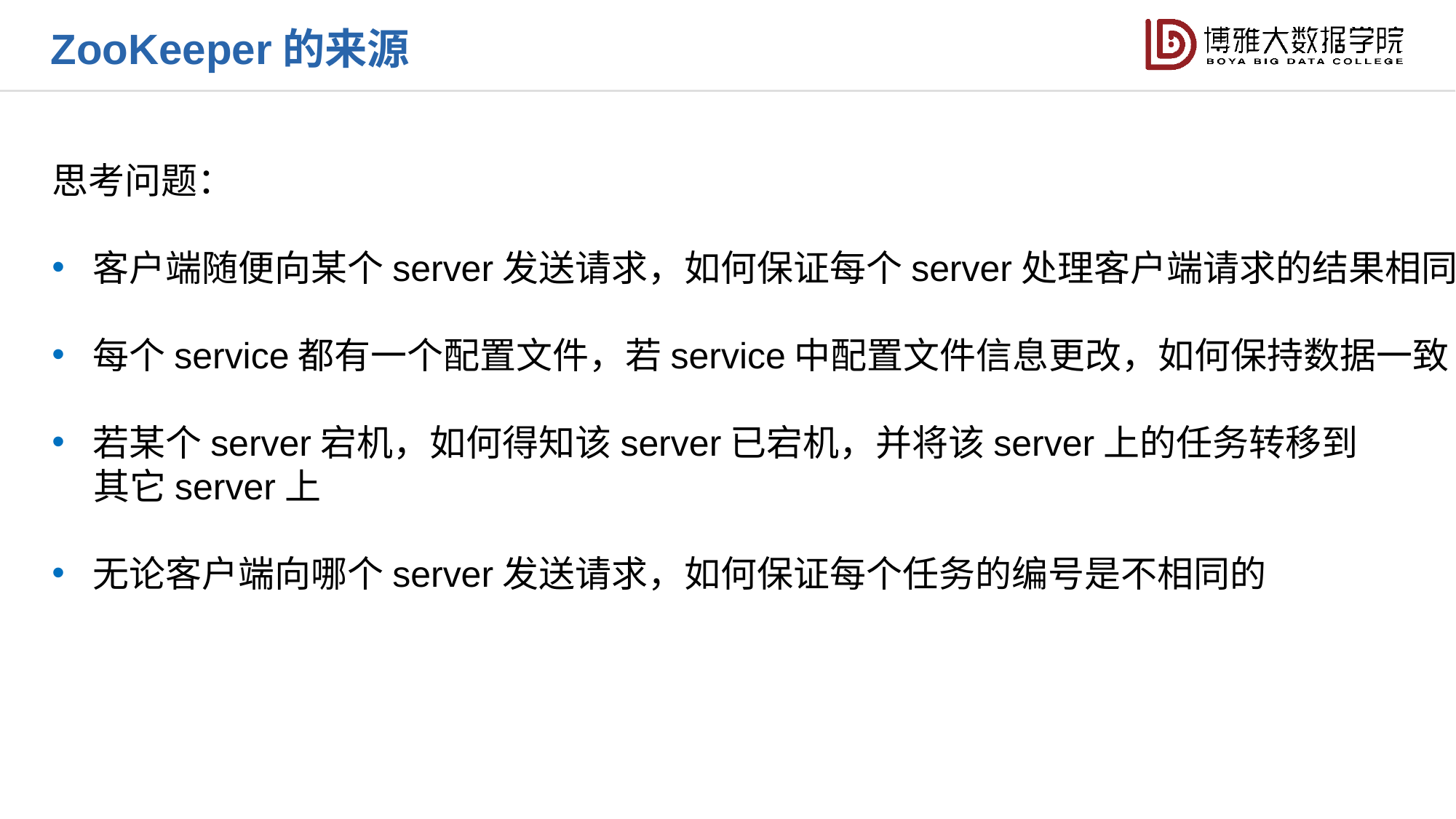

ZooKeeper的来源

思考问题：

客户端随便向某个server发送请求，如何保证每个server处理客户端请求的结果相同

每个service都有一个配置文件，若service中配置文件信息更改，如何保持数据一致

若某个server宕机，如何得知该server已宕机，并将该server上的任务转移到
    其它server上

无论客户端向哪个server发送请求，如何保证每个任务的编号是不相同的